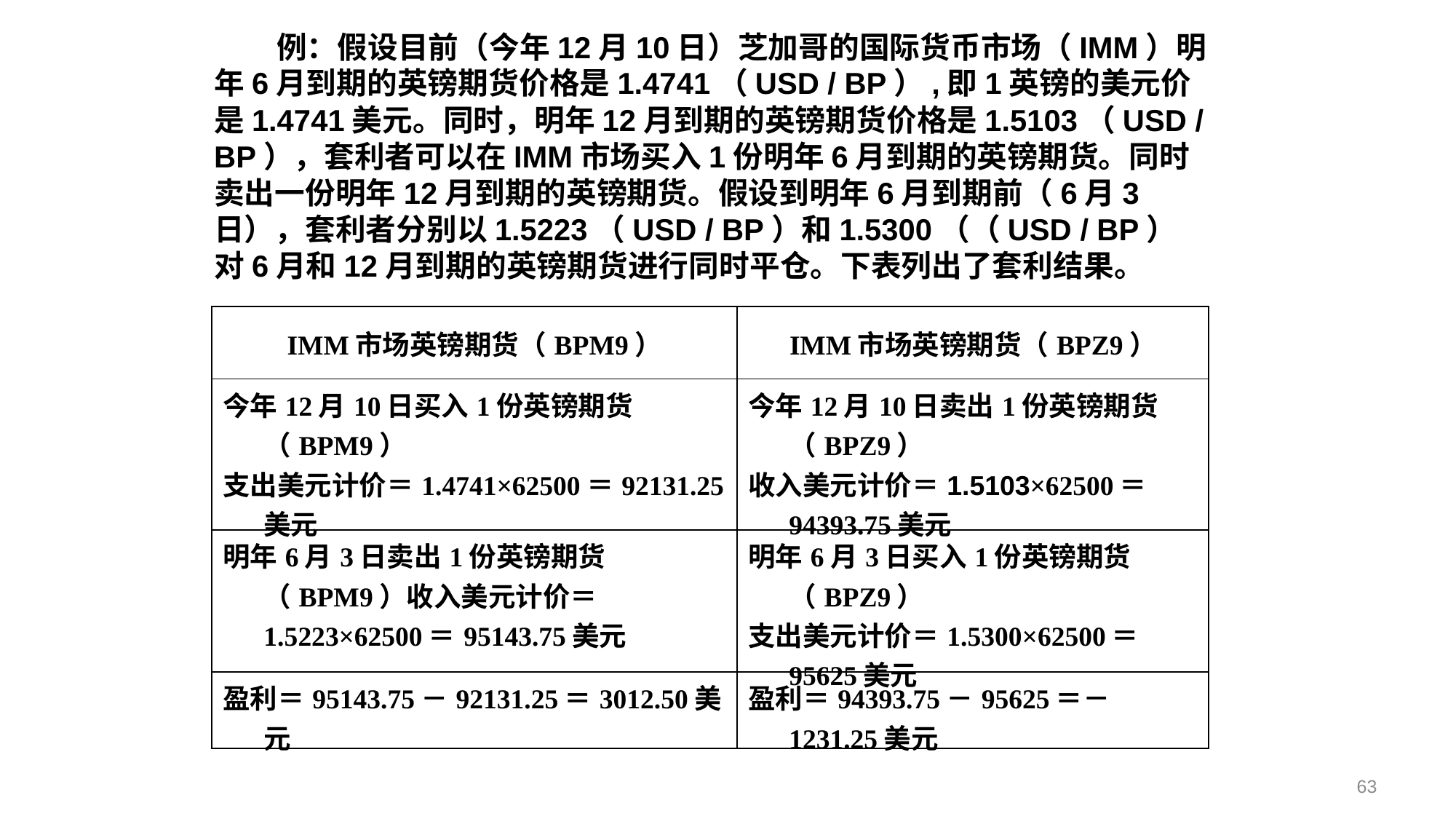

例：假设目前（今年12月10日）芝加哥的国际货币市场（IMM）明年6月到期的英镑期货价格是1.4741（USD / BP）,即1英镑的美元价是1.4741美元。同时，明年12月到期的英镑期货价格是1.5103（USD / BP），套利者可以在IMM市场买入1份明年6月到期的英镑期货。同时卖出一份明年12月到期的英镑期货。假设到明年6月到期前（6月3日），套利者分别以1.5223（USD / BP）和1.5300（（USD / BP）对6月和12月到期的英镑期货进行同时平仓。下表列出了套利结果。
| IMM市场英镑期货（BPM9） | IMM市场英镑期货（BPZ9） |
| --- | --- |
| 今年12月10日买入1份英镑期货（BPM9） 支出美元计价＝1.4741×62500＝92131.25美元 | 今年12月10日卖出1份英镑期货（BPZ9） 收入美元计价＝1.5103×62500＝94393.75美元 |
| 明年6月3日卖出1份英镑期货（BPM9）收入美元计价＝1.5223×62500＝95143.75美元 | 明年6月3日买入1份英镑期货（BPZ9） 支出美元计价＝1.5300×62500＝95625美元 |
| 盈利＝95143.75－92131.25＝3012.50美元 | 盈利＝94393.75－95625＝－1231.25美元 |
63